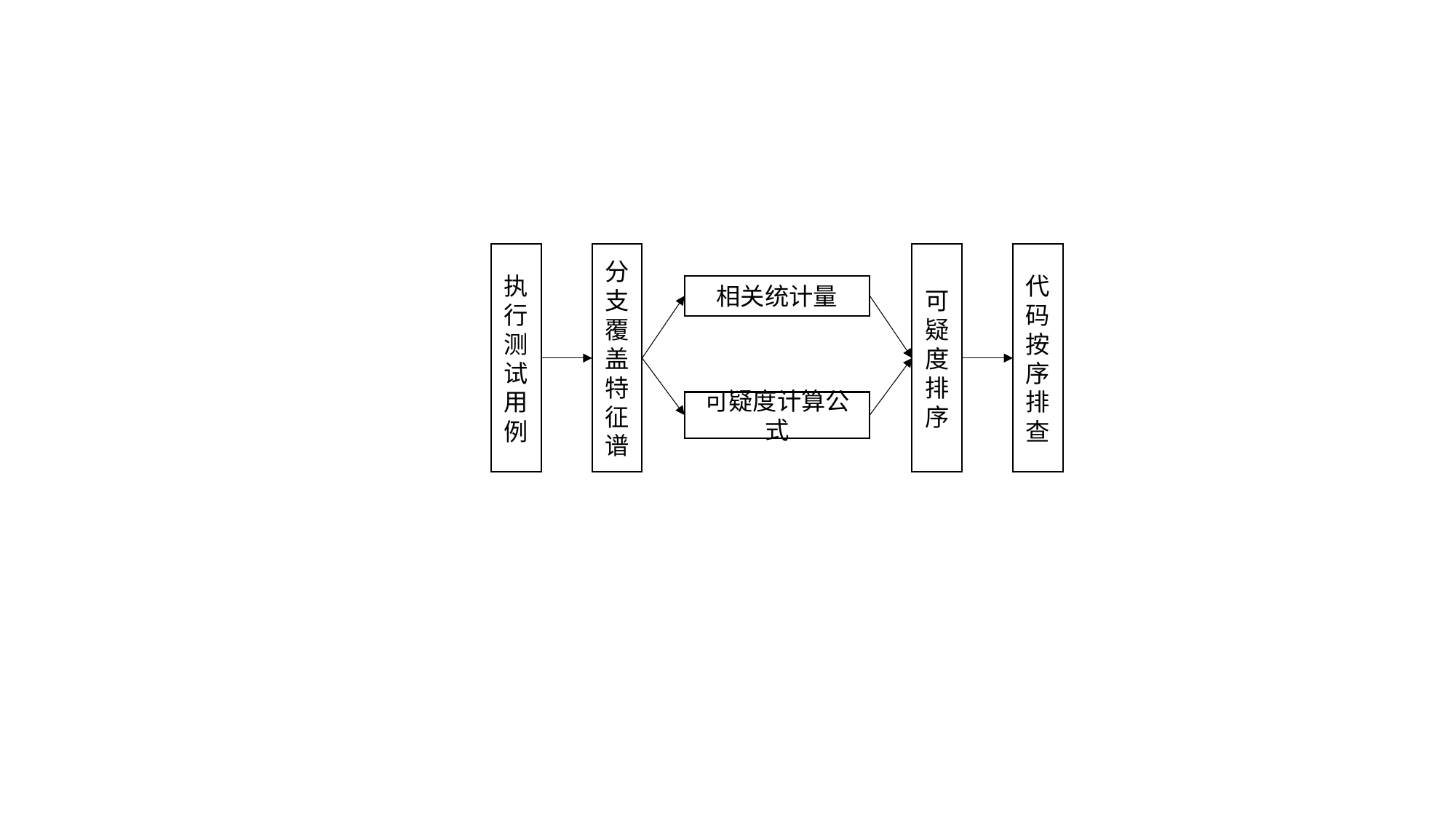

相关统计量
执行测试用例
分支覆盖特征谱
可疑度排序
代码按序 排查
可疑度计算公式